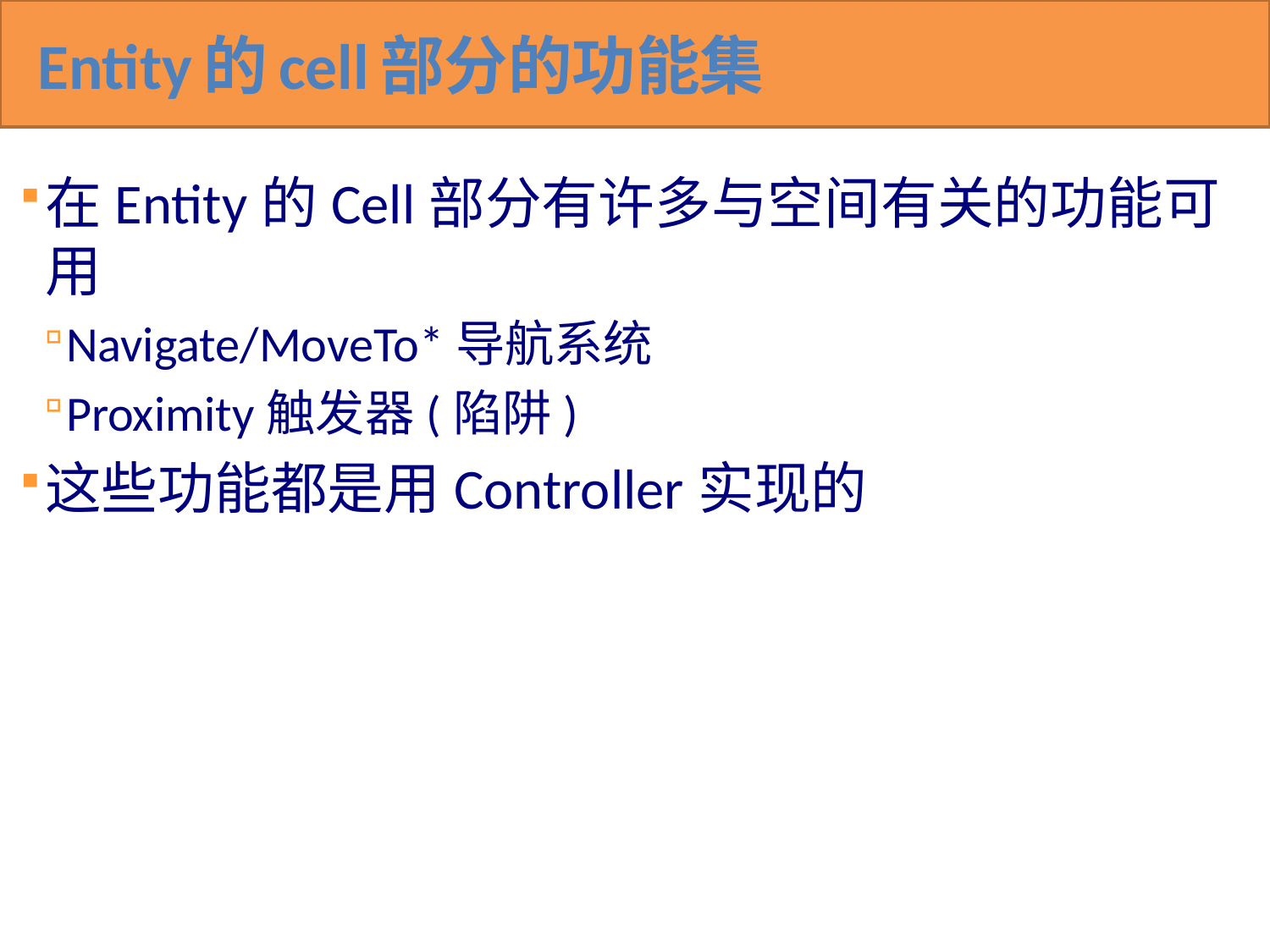

# Entity的cell部分的功能集
在Entity的Cell部分有许多与空间有关的功能可用
Navigate/MoveTo*导航系统
Proximity触发器(陷阱)
这些功能都是用Controller实现的